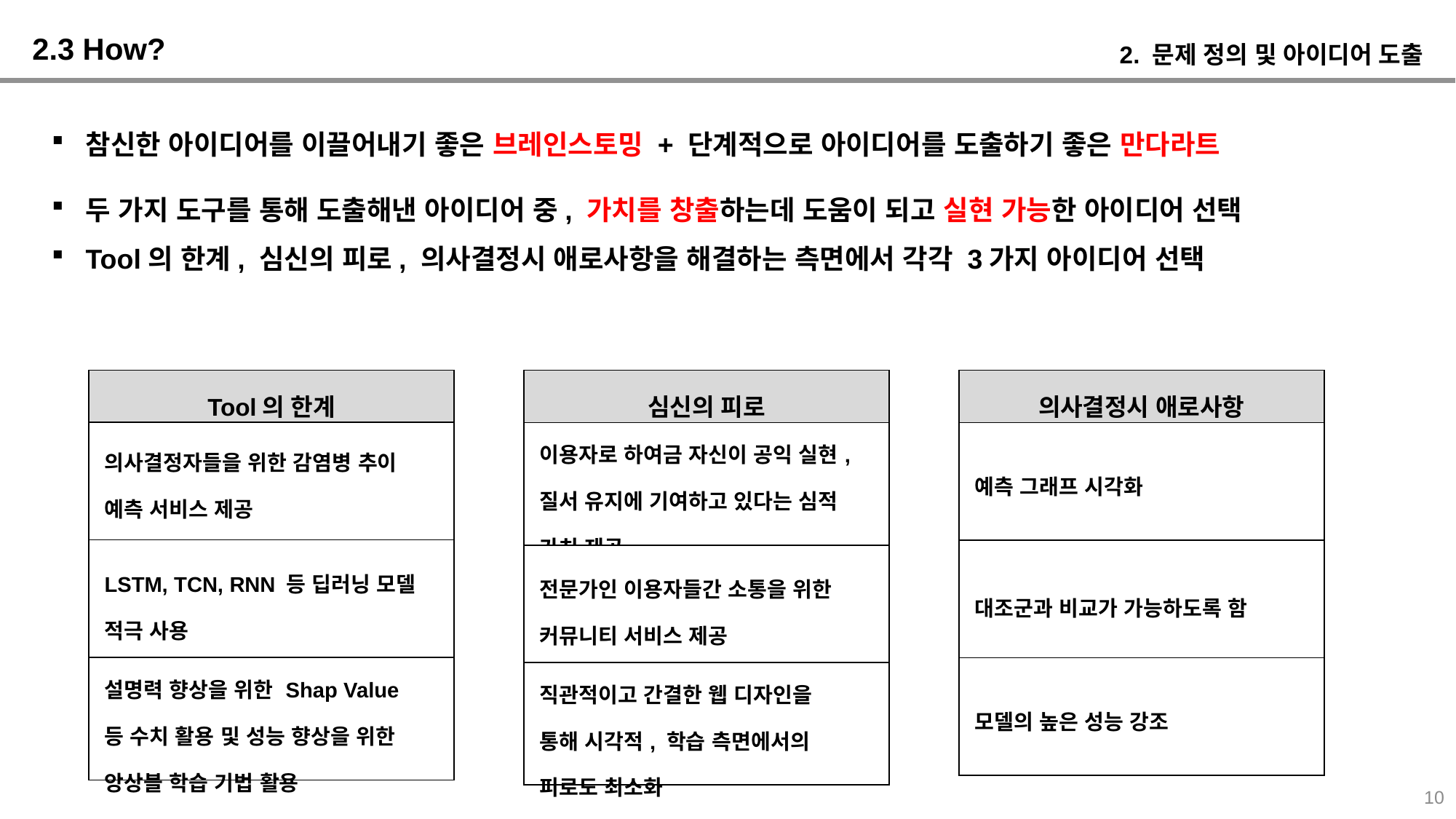

2.3 How?
2. 문제 정의 및 아이디어 도출
참신한 아이디어를 이끌어내기 좋은 브레인스토밍 + 단계적으로 아이디어를 도출하기 좋은 만다라트
두 가지 도구를 통해 도출해낸 아이디어 중, 가치를 창출하는데 도움이 되고 실현 가능한 아이디어 선택
Tool의 한계, 심신의 피로, 의사결정시 애로사항을 해결하는 측면에서 각각 3가지 아이디어 선택
| Tool의 한계 |
| --- |
| 의사결정자들을 위한 감염병 추이 예측 서비스 제공 |
| LSTM, TCN, RNN 등 딥러닝 모델 적극 사용 |
| 설명력 향상을 위한 Shap Value 등 수치 활용 및 성능 향상을 위한 앙상블 학습 기법 활용 |
| 심신의 피로 |
| --- |
| 이용자로 하여금 자신이 공익 실현, 질서 유지에 기여하고 있다는 심적 가치 제공 |
| 전문가인 이용자들간 소통을 위한 커뮤니티 서비스 제공 |
| 직관적이고 간결한 웹 디자인을 통해 시각적, 학습 측면에서의 피로도 최소화 |
| 의사결정시 애로사항 |
| --- |
| 예측 그래프 시각화 |
| 대조군과 비교가 가능하도록 함 |
| 모델의 높은 성능 강조 |
10